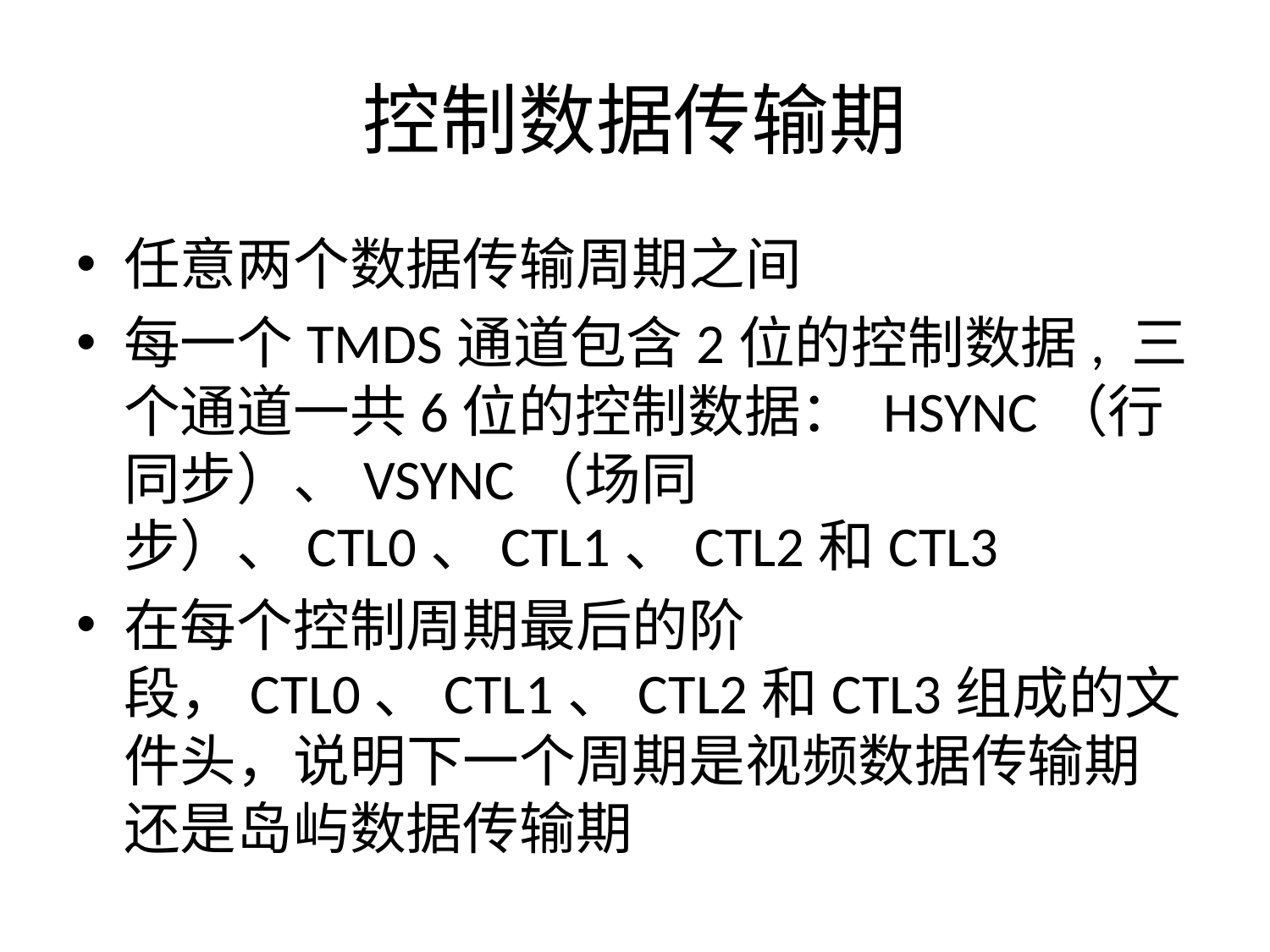

# 控制数据传输期
任意两个数据传输周期之间
每一个TMDS通道包含2位的控制数据, 三个通道一共6位的控制数据： HSYNC（行同步）、VSYNC（场同步）、CTL0、CTL1、CTL2和CTL3
在每个控制周期最后的阶段，CTL0、CTL1、CTL2和CTL3组成的文件头，说明下一个周期是视频数据传输期还是岛屿数据传输期